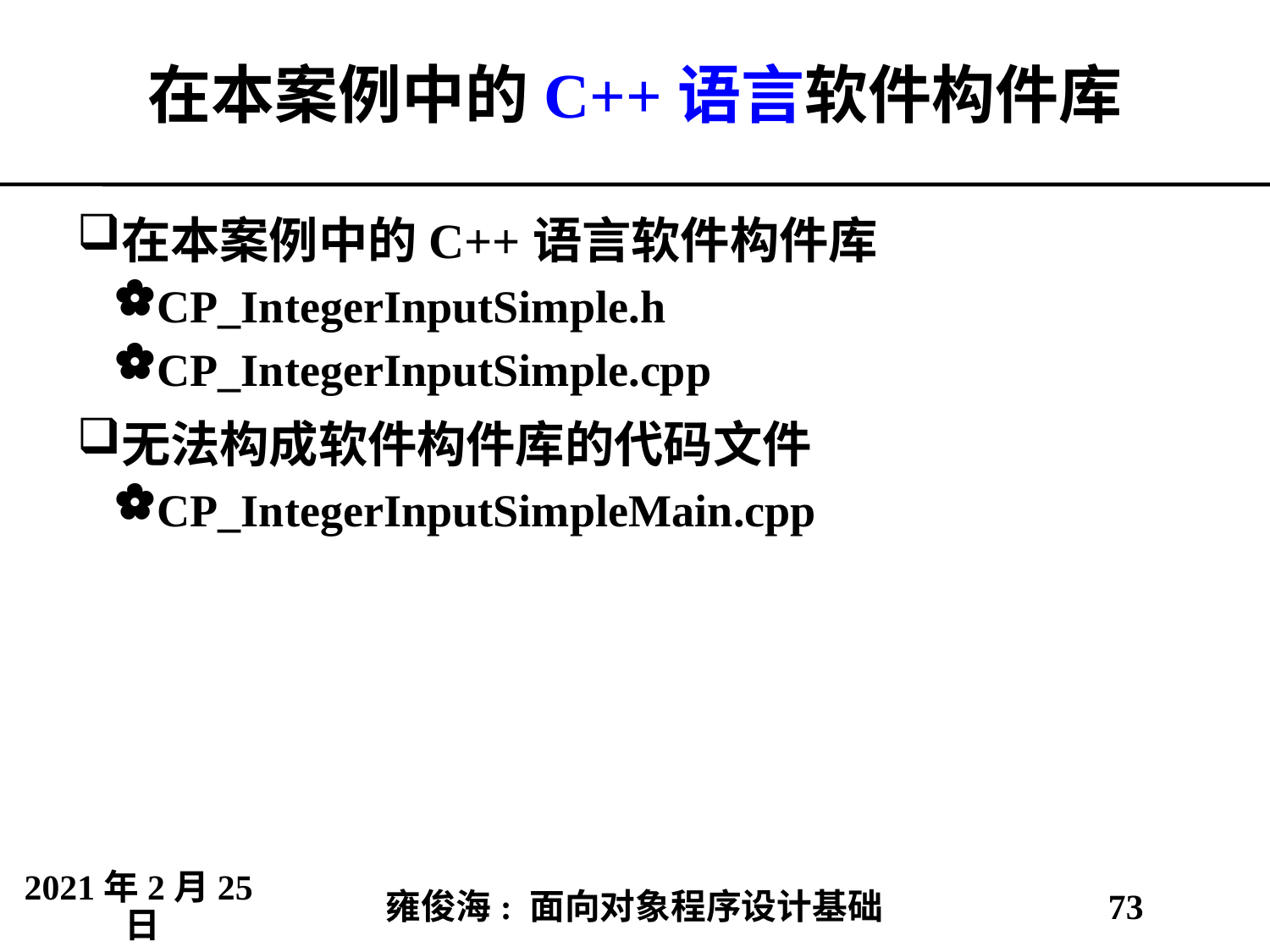

# 在本案例中的C++语言软件构件库

在本案例中的C++语言软件构件库
CP_IntegerInputSimple.h
CP_IntegerInputSimple.cpp
无法构成软件构件库的代码文件
CP_IntegerInputSimpleMain.cpp
2021年2月25日
雍俊海: 面向对象程序设计基础
73